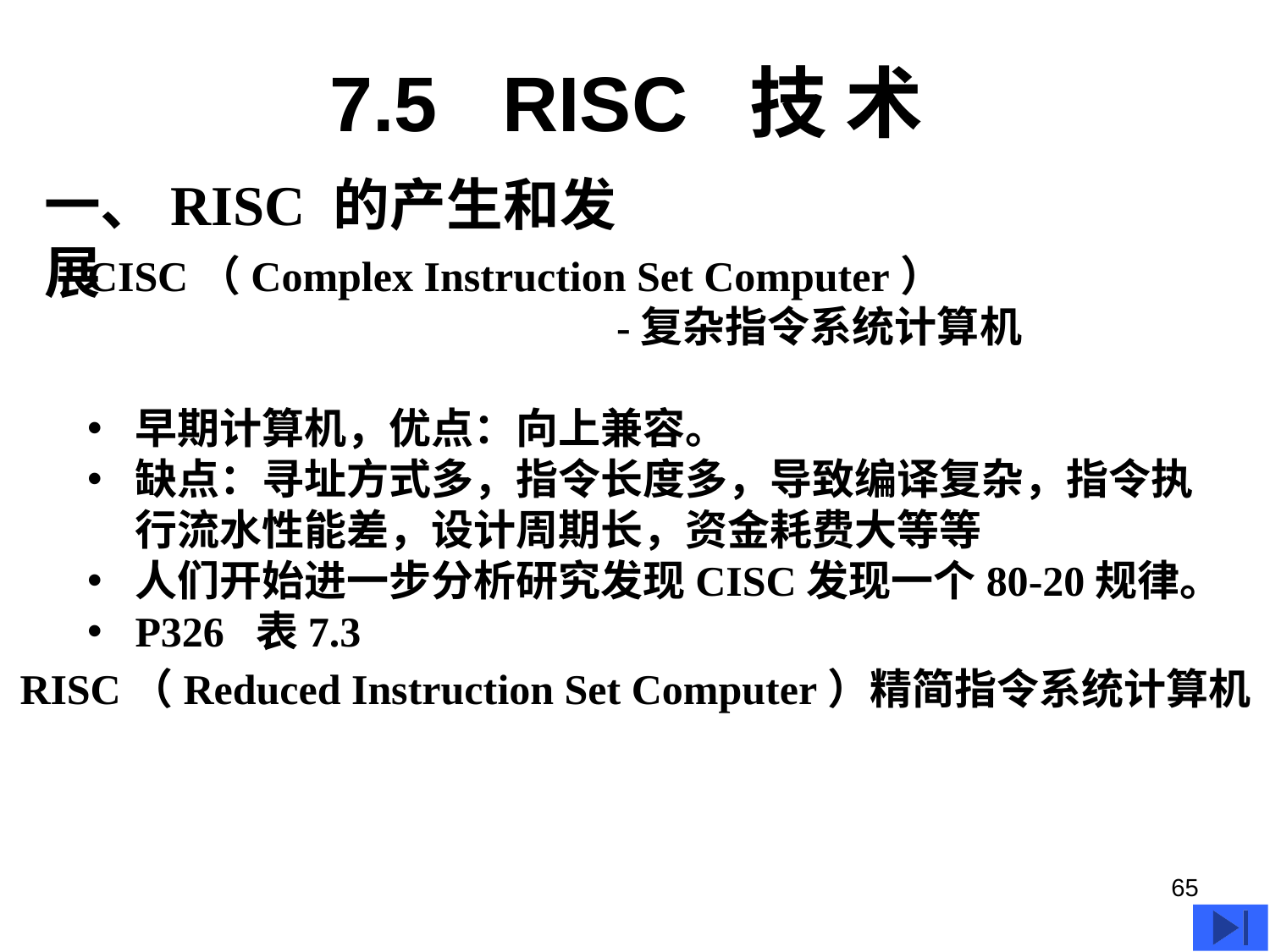

# 7.5   RISC  技 术
一、RISC 的产生和发展
CISC（Complex Instruction Set Computer）
                                                  -复杂指令系统计算机

早期计算机，优点：向上兼容。
缺点：寻址方式多，指令长度多，导致编译复杂，指令执行流水性能差，设计周期长，资金耗费大等等
人们开始进一步分析研究发现CISC发现一个80-20规律。
P326  表7.3
RISC（Reduced Instruction Set Computer）精简指令系统计算机

65